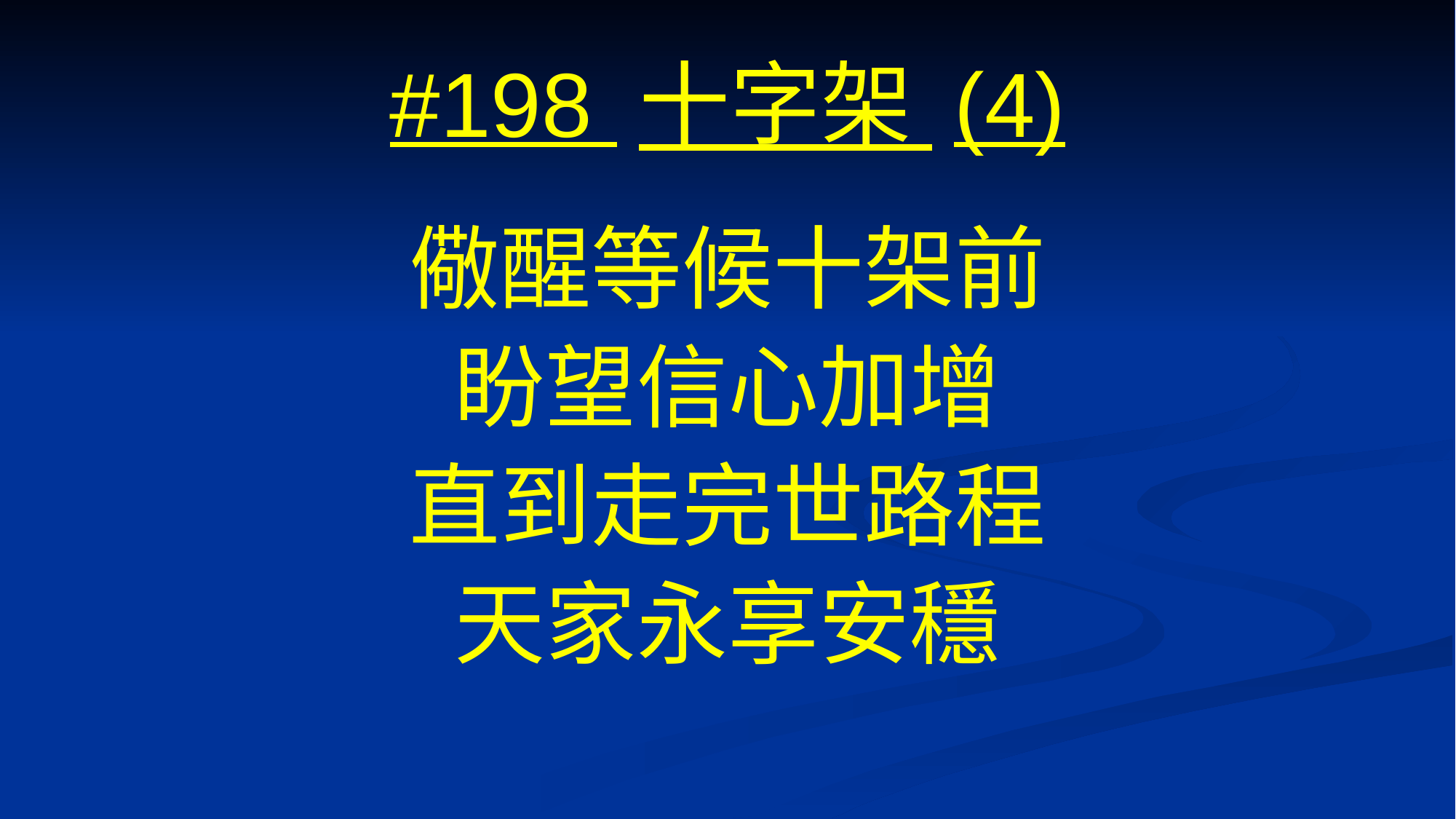

# #198 十字架 (4)
儆醒等候十架前
盼望信心加增
直到走完世路程
天家永享安穩